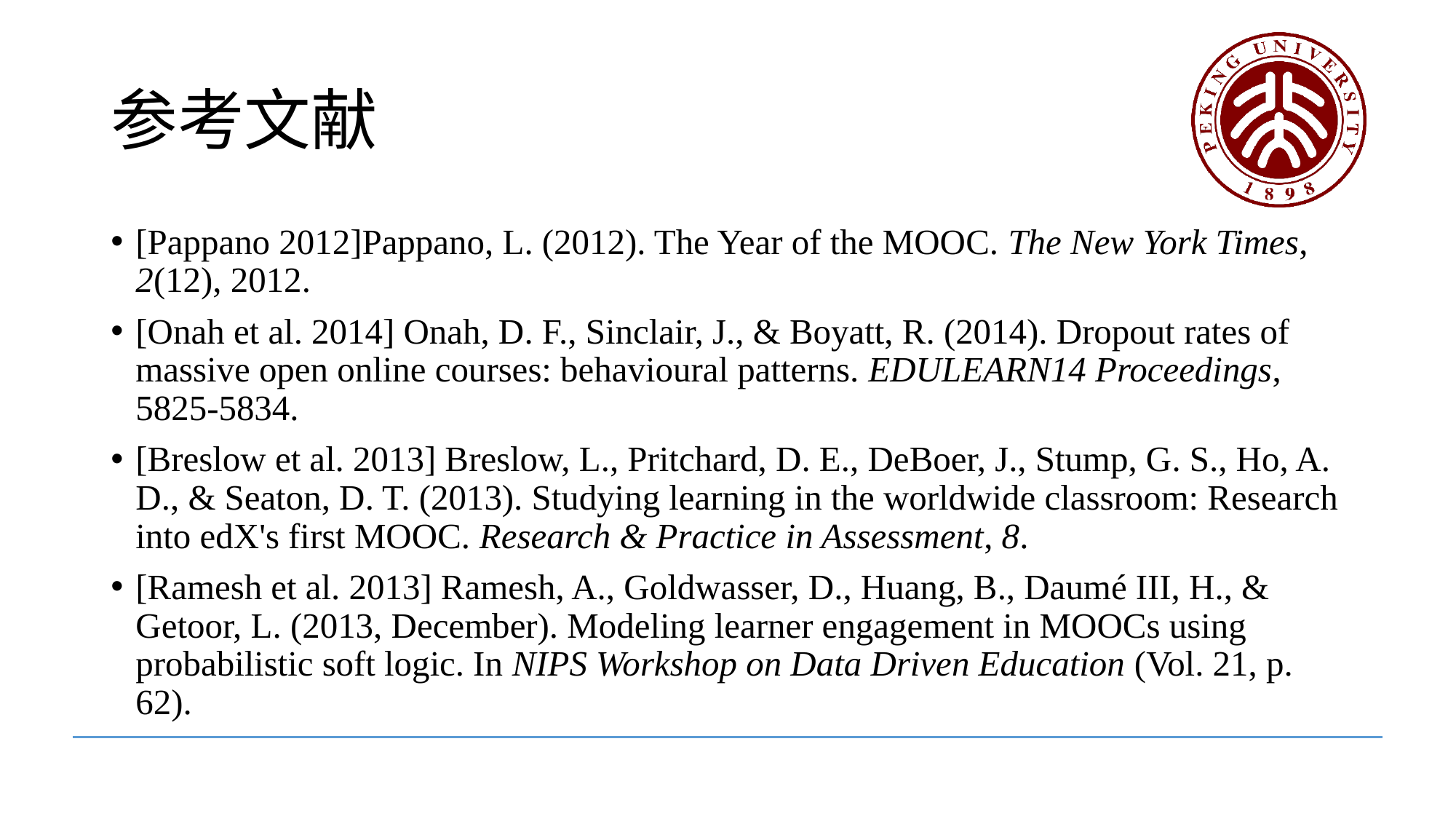

# 参考文献
[Pappano 2012]Pappano, L. (2012). The Year of the MOOC. The New York Times, 2(12), 2012.
[Onah et al. 2014] Onah, D. F., Sinclair, J., & Boyatt, R. (2014). Dropout rates of massive open online courses: behavioural patterns. EDULEARN14 Proceedings, 5825-5834.
[Breslow et al. 2013] Breslow, L., Pritchard, D. E., DeBoer, J., Stump, G. S., Ho, A. D., & Seaton, D. T. (2013). Studying learning in the worldwide classroom: Research into edX's first MOOC. Research & Practice in Assessment, 8.
[Ramesh et al. 2013] Ramesh, A., Goldwasser, D., Huang, B., Daumé III, H., & Getoor, L. (2013, December). Modeling learner engagement in MOOCs using probabilistic soft logic. In NIPS Workshop on Data Driven Education (Vol. 21, p. 62).